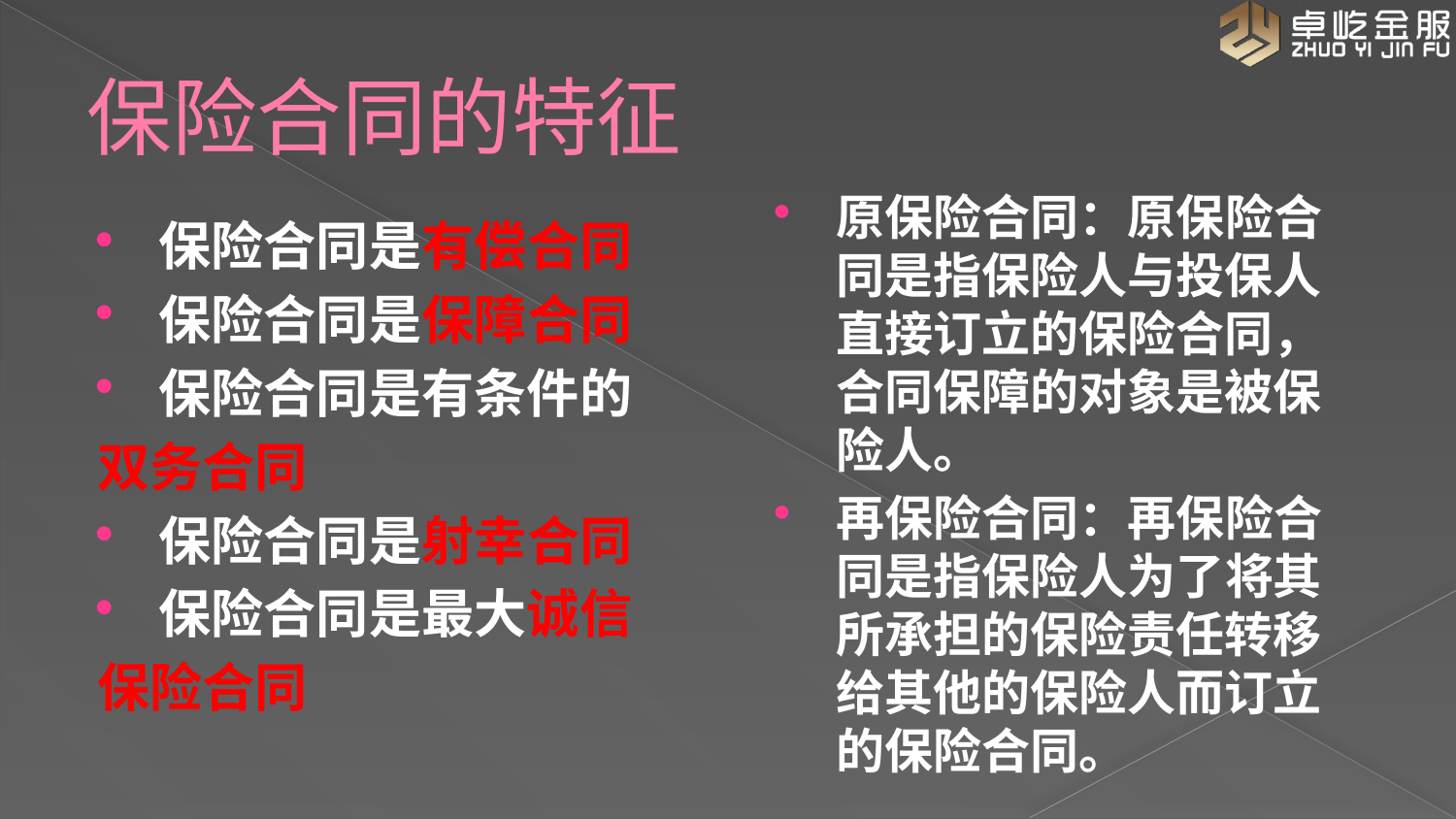

# 保险合同的特征
原保险合同：原保险合同是指保险人与投保人直接订立的保险合同，合同保障的对象是被保险人。
再保险合同：再保险合同是指保险人为了将其所承担的保险责任转移给其他的保险人而订立的保险合同。

保险合同是有偿合同
保险合同是保障合同
保险合同是有条件的
双务合同
保险合同是射幸合同
保险合同是最大诚信
保险合同